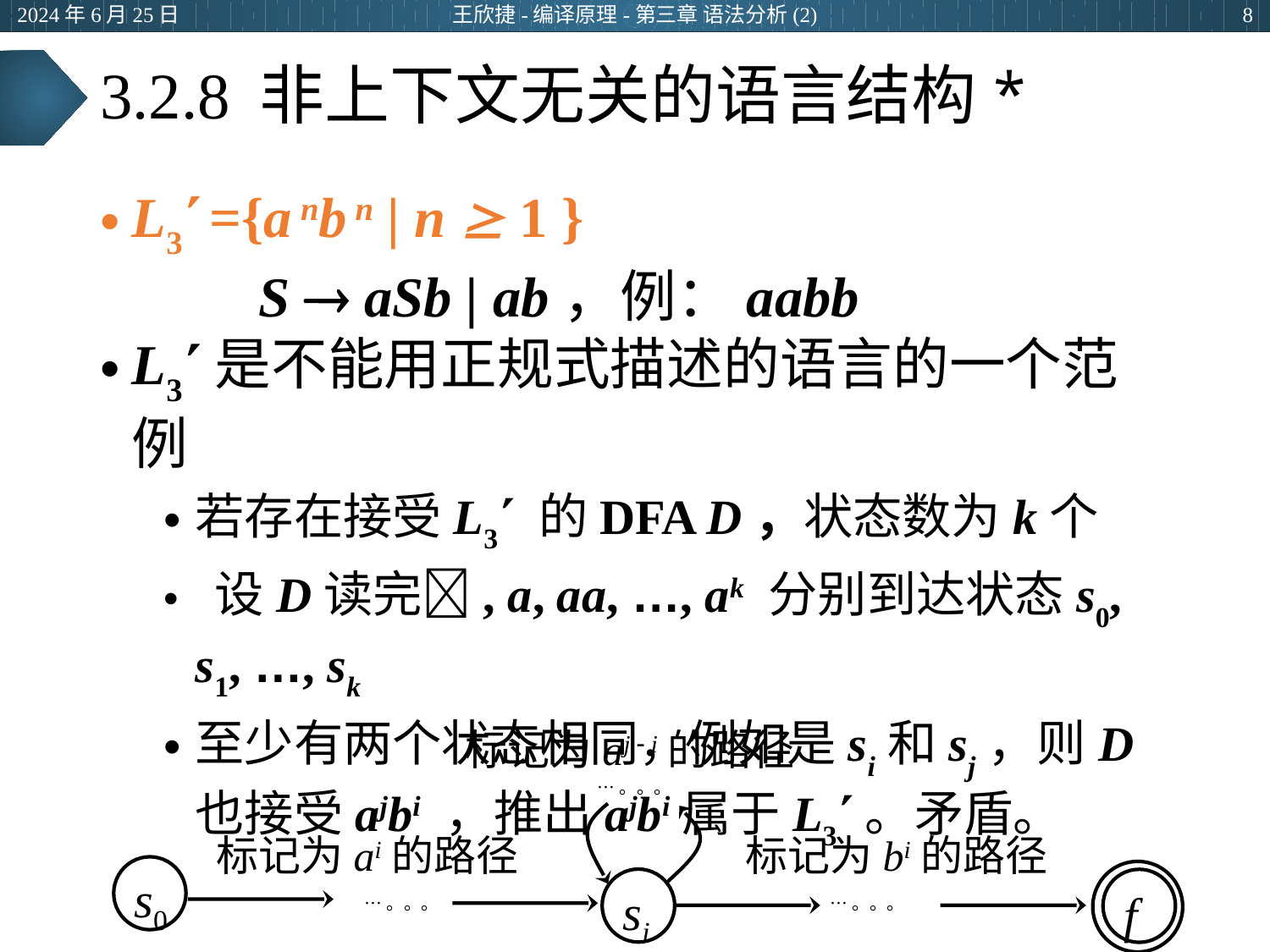

2024年6月25日
王欣捷-编译原理-第三章 语法分析(2)
8
# 3.2.8 非上下文无关的语言结构*
L3′ ={a nb n | n ≥ 1 }
		S → aSb | ab，例：aabb
L3′是不能用正规式描述的语言的一个范例
若存在接受L3′ 的DFA D，状态数为k个
 设D读完ε, a, aa, …, ak 分别到达状态s0, s1, …, sk
至少有两个状态相同，例如是si和sj，则D也接受ajbi ，推出ajbi属于L3′。矛盾。
标记为aj − i的路径
…。。。

标记为ai的路径
标记为bi的路径
s0

f
si
…。。。
…。。。